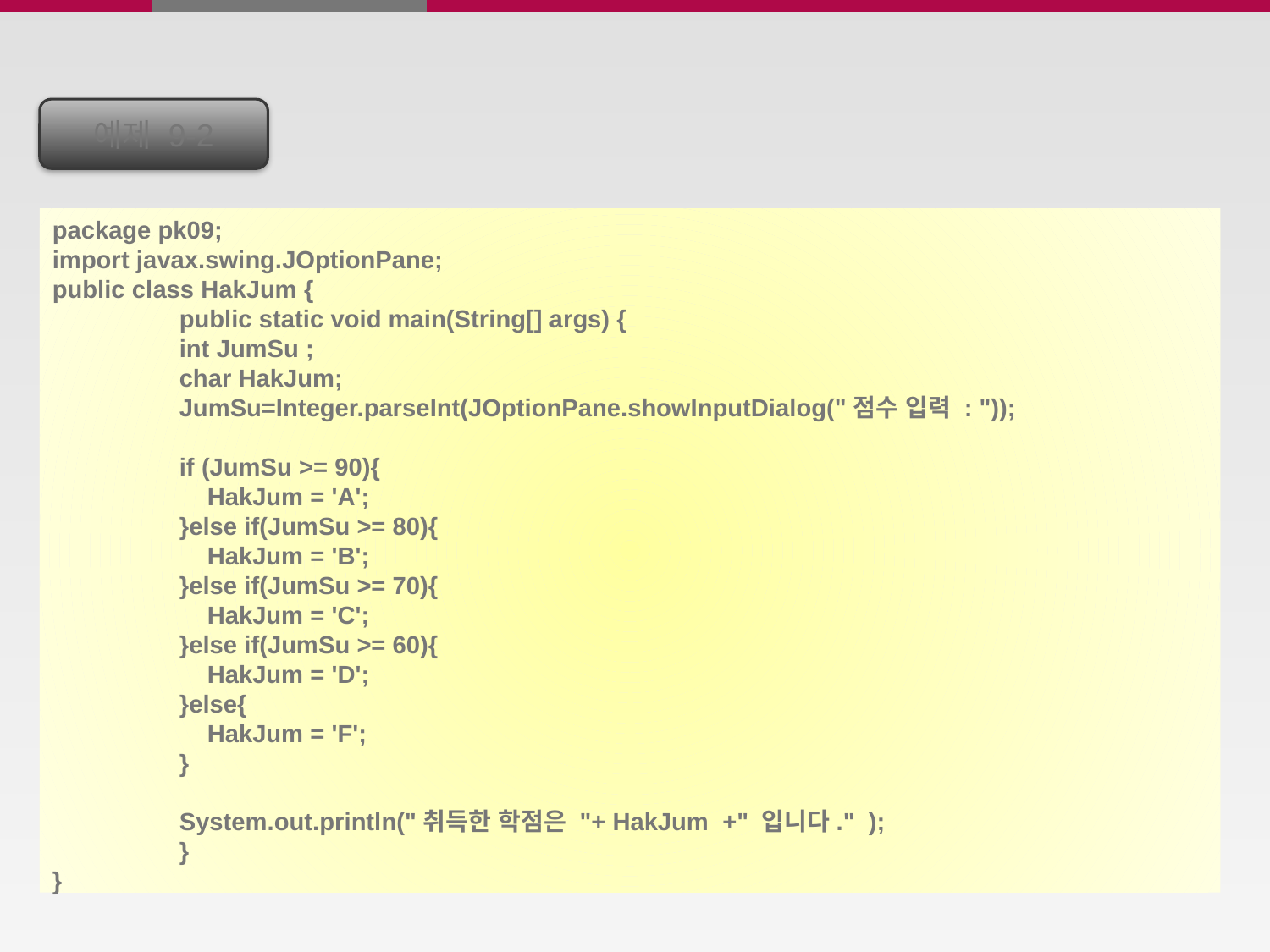

예제 9-2
package pk09;
import javax.swing.JOptionPane;
public class HakJum {
	public static void main(String[] args) {
	int JumSu ;
	char HakJum;
	JumSu=Integer.parseInt(JOptionPane.showInputDialog("점수 입력 : "));

	if (JumSu >= 90){
	    HakJum = 'A';
	}else if(JumSu >= 80){
	    HakJum = 'B';
	}else if(JumSu >= 70){
	    HakJum = 'C';
	}else if(JumSu >= 60){
	    HakJum = 'D';
	}else{
	    HakJum = 'F';
	}

	System.out.println("취득한 학점은 "+ HakJum  +" 입니다."  );
	}
}